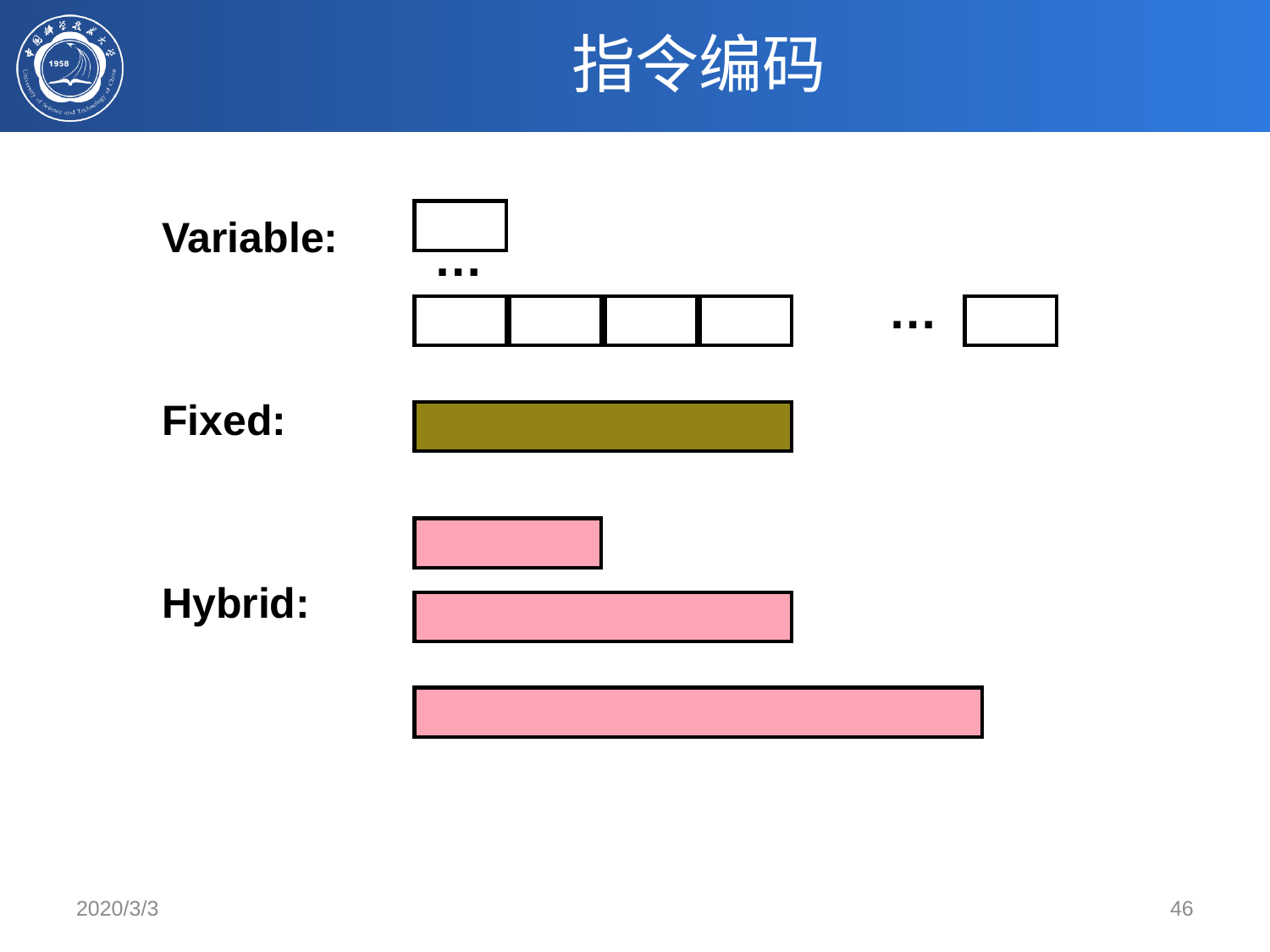

# 指令编码

Variable:

Fixed:

Hybrid:
…
…

2020/3/3
46